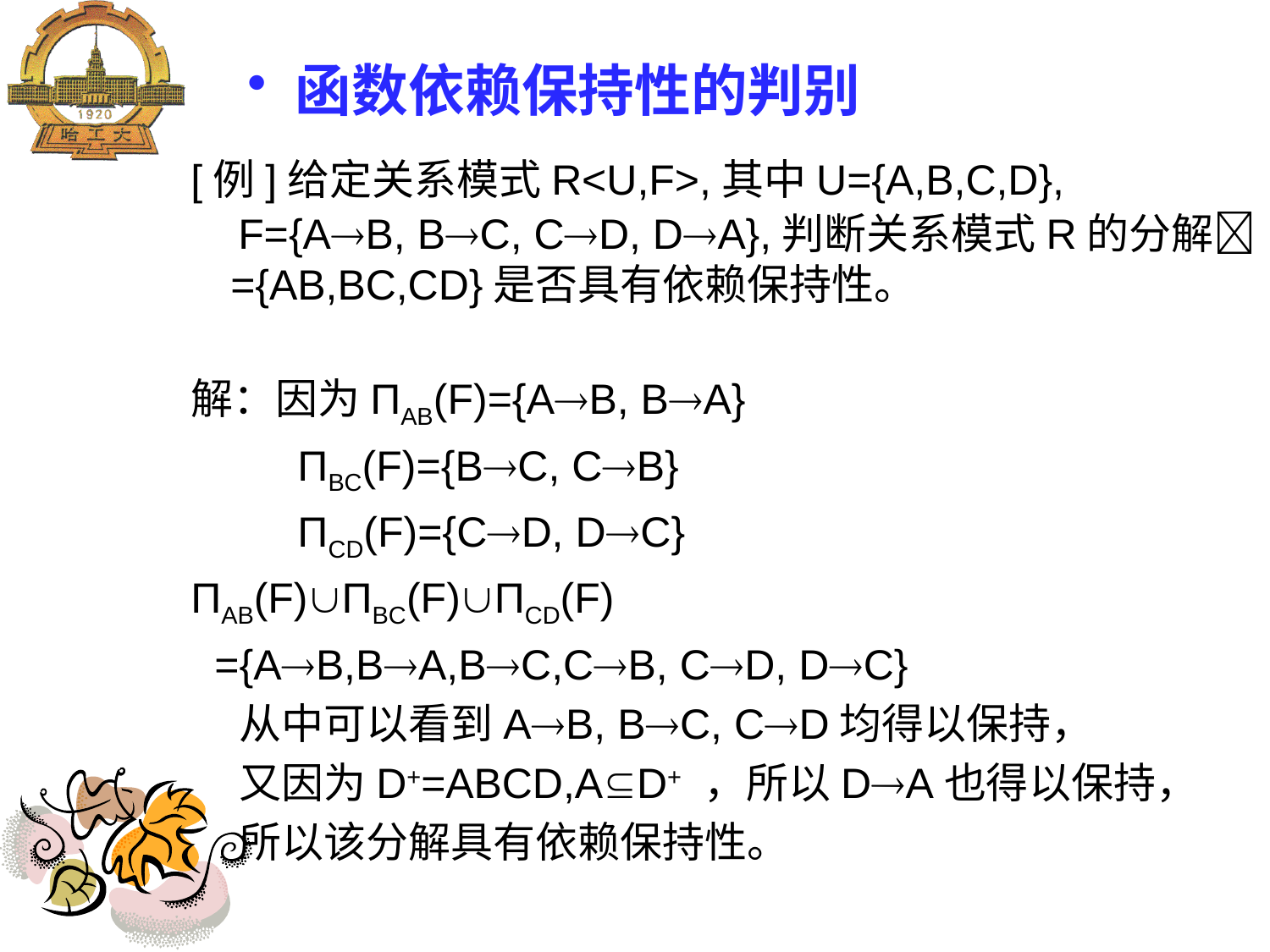

函数依赖保持性的判别
[例]给定关系模式R<U,F>,其中U={A,B,C,D},
    F={A→B, B→C, C→D, D→A},判断关系模式R的分解ρ={AB,BC,CD}是否具有依赖保持性。

解：因为ΠAB(F)={A→B, B→A}
         ΠBC(F)={B→C, C→B}
         ΠCD(F)={C→D, D→C}
ΠAB(F)∪ΠBC(F)∪ΠCD(F)
  ={A→B,B→A,B→C,C→B, C→D, D→C}
    从中可以看到A→B, B→C, C→D均得以保持，
    又因为D+=ABCD,A⊆D+ ，所以D→A也得以保持，
    所以该分解具有依赖保持性。